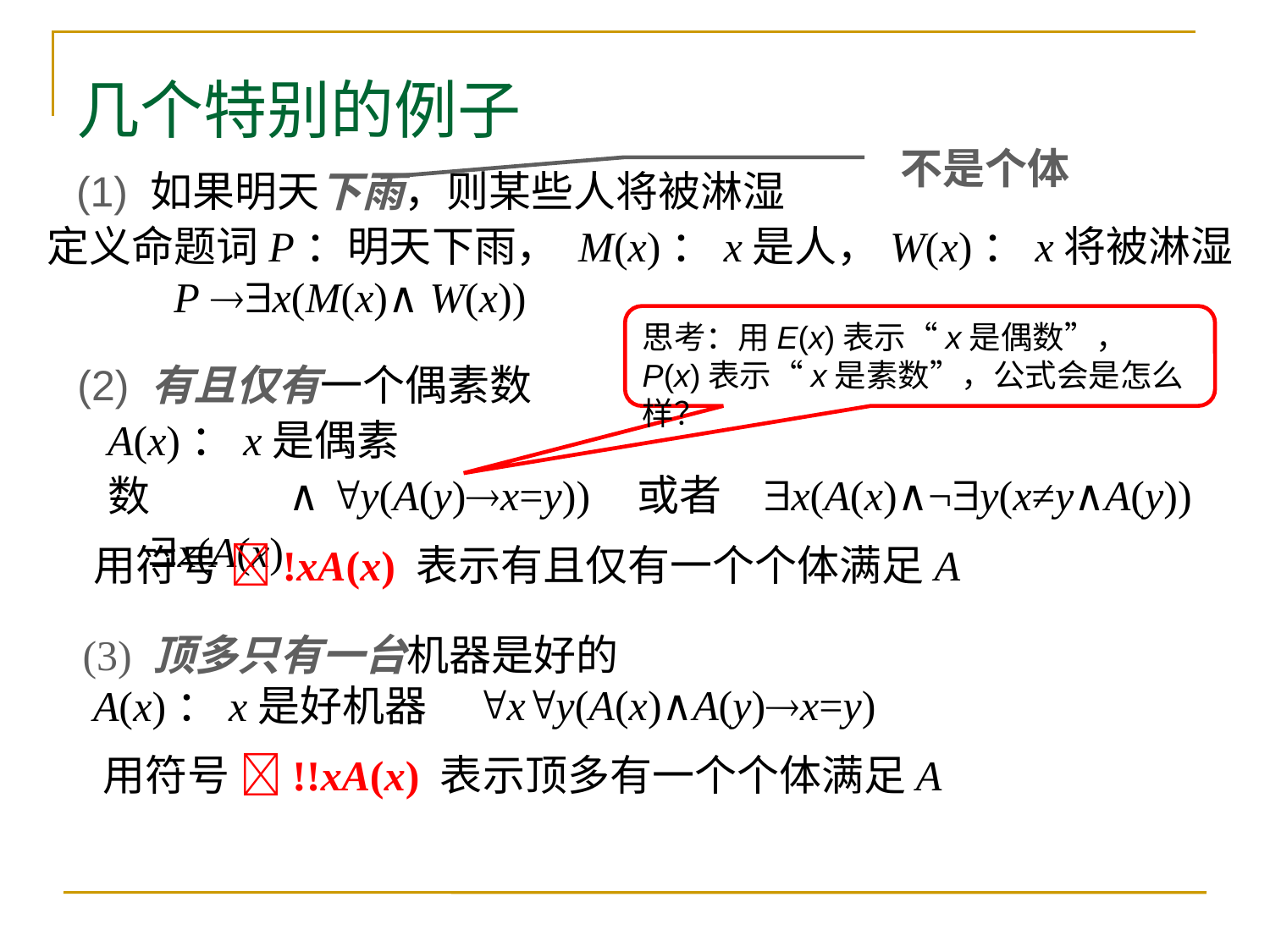

# 几个特别的例子
不是个体
(1) 如果明天下雨，则某些人将被淋湿
定义命题词P：明天下雨， M(x)：x是人，W(x)：x将被淋湿
	P →∃x(M(x)∧ W(x))
思考：用E(x)表示“x是偶数”， P(x)表示“x是素数”，公式会是怎么样？
(2) 有且仅有一个偶素数
A(x)：x是偶素数
    ∃x(A(x)
∃x(A(x)∧¬∃y(x≠y∧A(y))
∧ ∀y(A(y)→x=y))
或者
用符号 ∃!xA(x) 表示有且仅有一个个体满足A
(3) 顶多只有一台机器是好的
 A(x)：x是好机器
∀x∀y(A(x)∧A(y)→x=y)
用符号 ∃!!xA(x) 表示顶多有一个个体满足A